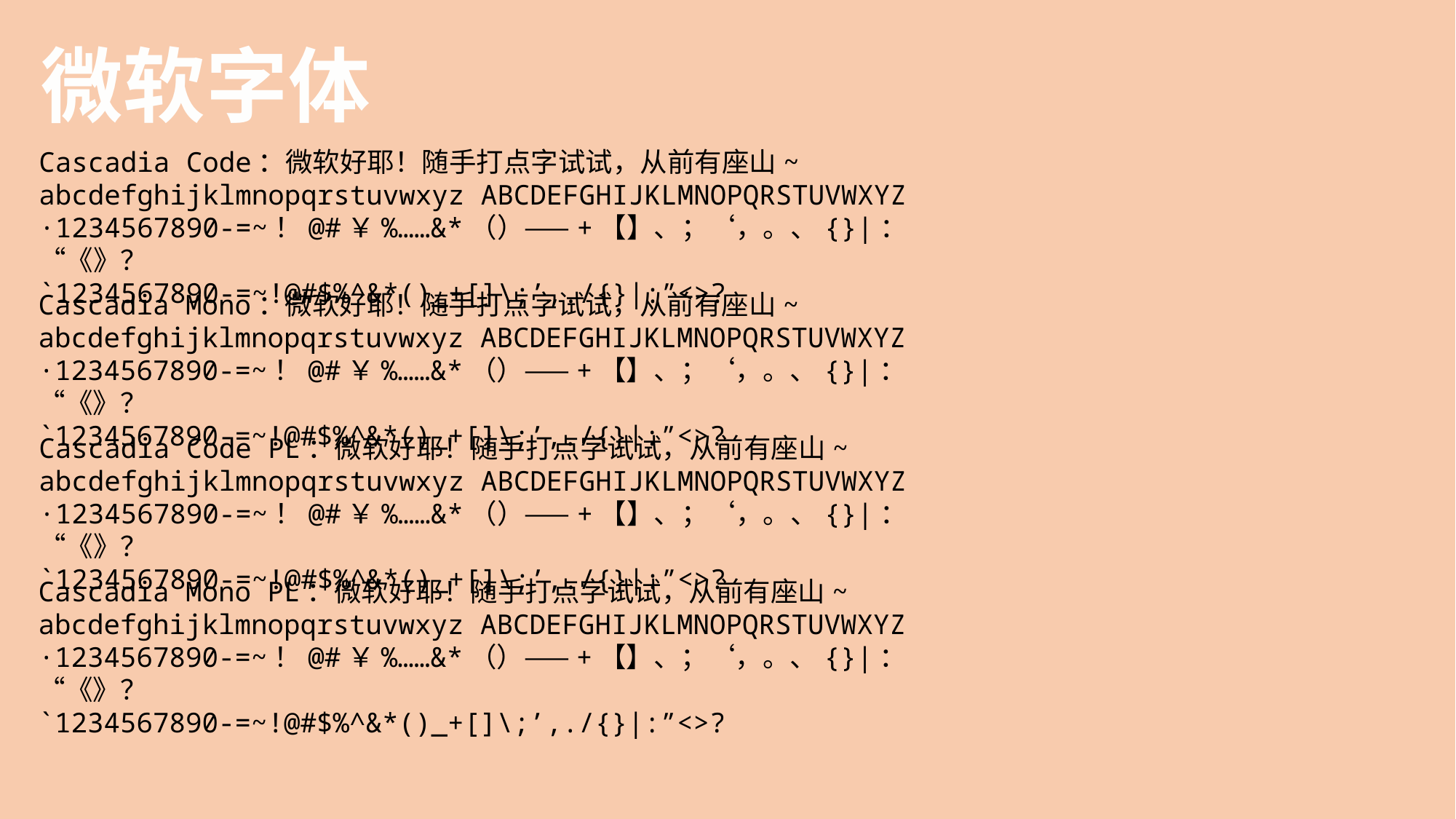

微软字体
Cascadia Code：微软好耶！随手打点字试试，从前有座山~
abcdefghijklmnopqrstuvwxyz ABCDEFGHIJKLMNOPQRSTUVWXYZ
·1234567890-=~！@#￥%……&*（）——+【】、；‘，。、{}|：“《》？
`1234567890-=~!@#$%^&*()_+[]\;’,./{}|:”<>?
Cascadia Mono：微软好耶！随手打点字试试，从前有座山~
abcdefghijklmnopqrstuvwxyz ABCDEFGHIJKLMNOPQRSTUVWXYZ
·1234567890-=~！@#￥%……&*（）——+【】、；‘，。、{}|：“《》？
`1234567890-=~!@#$%^&*()_+[]\;’,./{}|:”<>?
Cascadia Code PL：微软好耶！随手打点字试试，从前有座山~
abcdefghijklmnopqrstuvwxyz ABCDEFGHIJKLMNOPQRSTUVWXYZ
·1234567890-=~！@#￥%……&*（）——+【】、；‘，。、{}|：“《》？
`1234567890-=~!@#$%^&*()_+[]\;’,./{}|:”<>?
Cascadia Mono PL：微软好耶！随手打点字试试，从前有座山~
abcdefghijklmnopqrstuvwxyz ABCDEFGHIJKLMNOPQRSTUVWXYZ
·1234567890-=~！@#￥%……&*（）——+【】、；‘，。、{}|：“《》？
`1234567890-=~!@#$%^&*()_+[]\;’,./{}|:”<>?